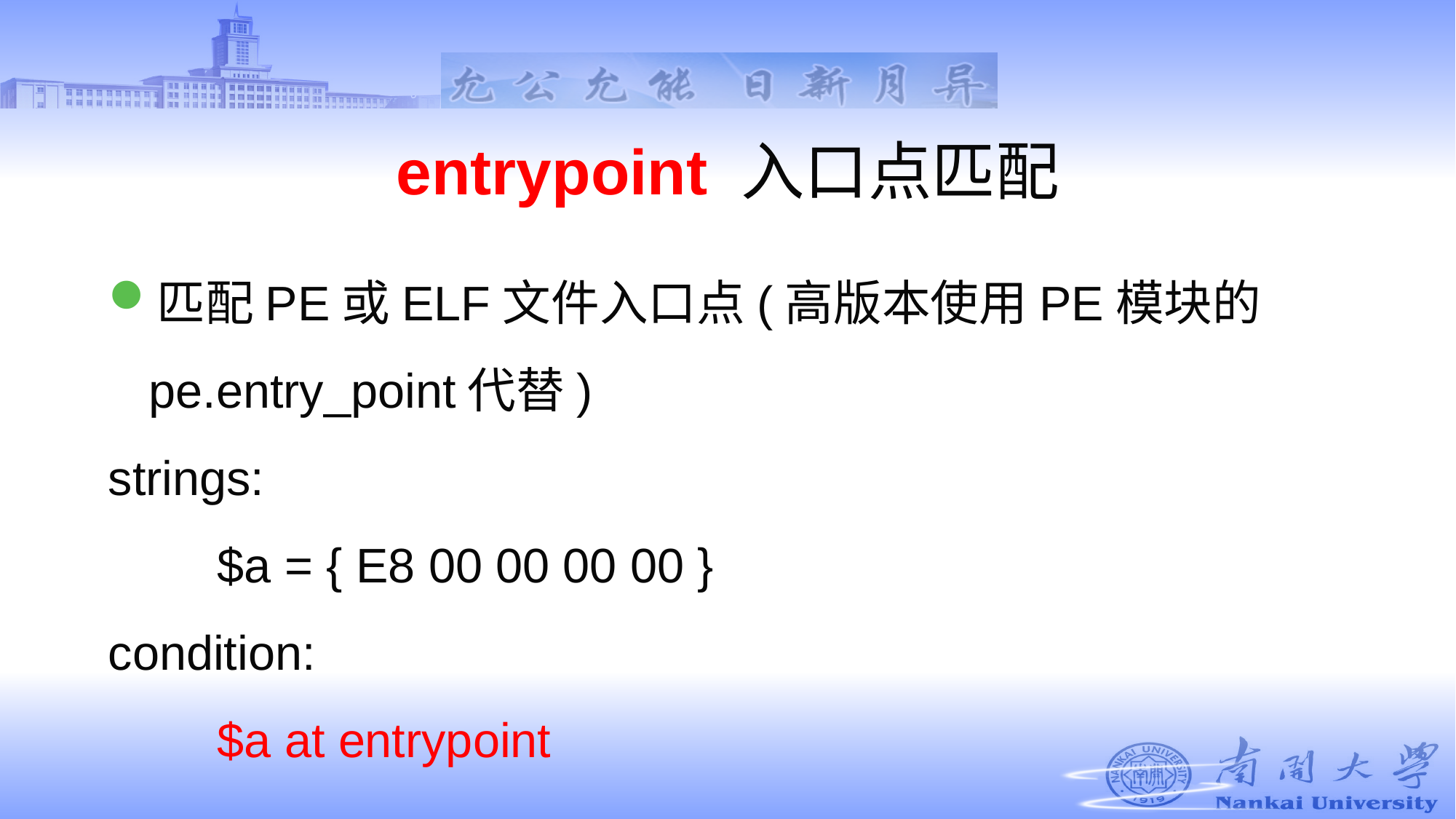

# entrypoint 入口点匹配
匹配PE或ELF文件入口点(高版本使用PE模块的pe.entry_point代替)
strings:
	$a = { E8 00 00 00 00 }
condition:
	$a at entrypoint